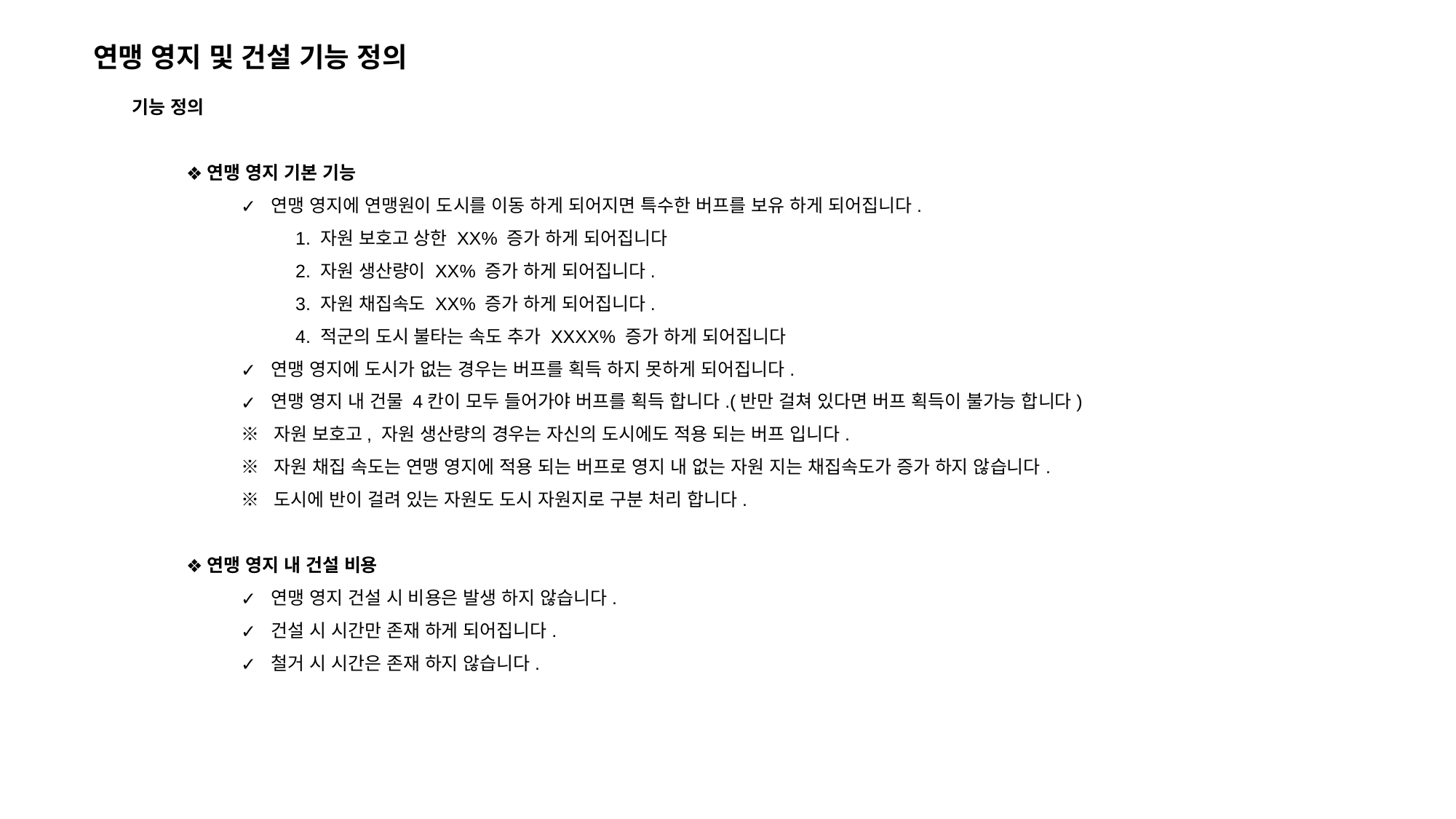

연맹 영지 및 건설 기능 정의
기능 정의

연맹 영지 기본 기능
 연맹 영지에 연맹원이 도시를 이동 하게 되어지면 특수한 버프를 보유 하게 되어집니다.
1. 자원 보호고 상한 XX% 증가 하게 되어집니다
2. 자원 생산량이 XX% 증가 하게 되어집니다.
3. 자원 채집속도 XX% 증가 하게 되어집니다.
4. 적군의 도시 불타는 속도 추가 XXXX% 증가 하게 되어집니다
 연맹 영지에 도시가 없는 경우는 버프를 획득 하지 못하게 되어집니다.
 연맹 영지 내 건물 4칸이 모두 들어가야 버프를 획득 합니다.(반만 걸쳐 있다면 버프 획득이 불가능 합니다)
※  자원 보호고, 자원 생산량의 경우는 자신의 도시에도 적용 되는 버프 입니다.
※  자원 채집 속도는 연맹 영지에 적용 되는 버프로 영지 내 없는 자원 지는 채집속도가 증가 하지 않습니다.
※  도시에 반이 걸려 있는 자원도 도시 자원지로 구분 처리 합니다.

연맹 영지 내 건설 비용
 연맹 영지 건설 시 비용은 발생 하지 않습니다.
 건설 시 시간만 존재 하게 되어집니다.
 철거 시 시간은 존재 하지 않습니다.